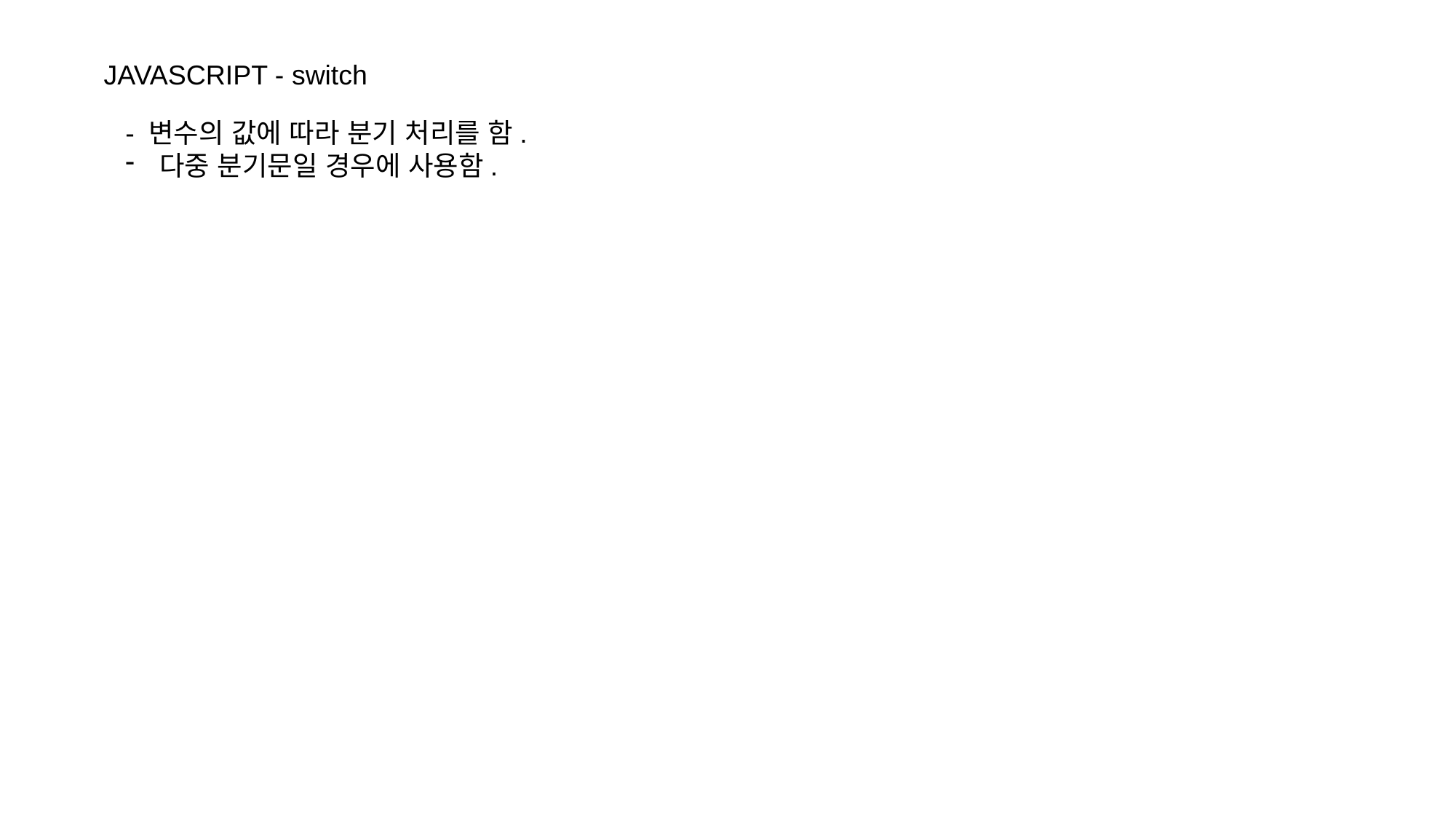

JAVASCRIPT - switch
- 변수의 값에 따라 분기 처리를 함.
다중 분기문일 경우에 사용함.